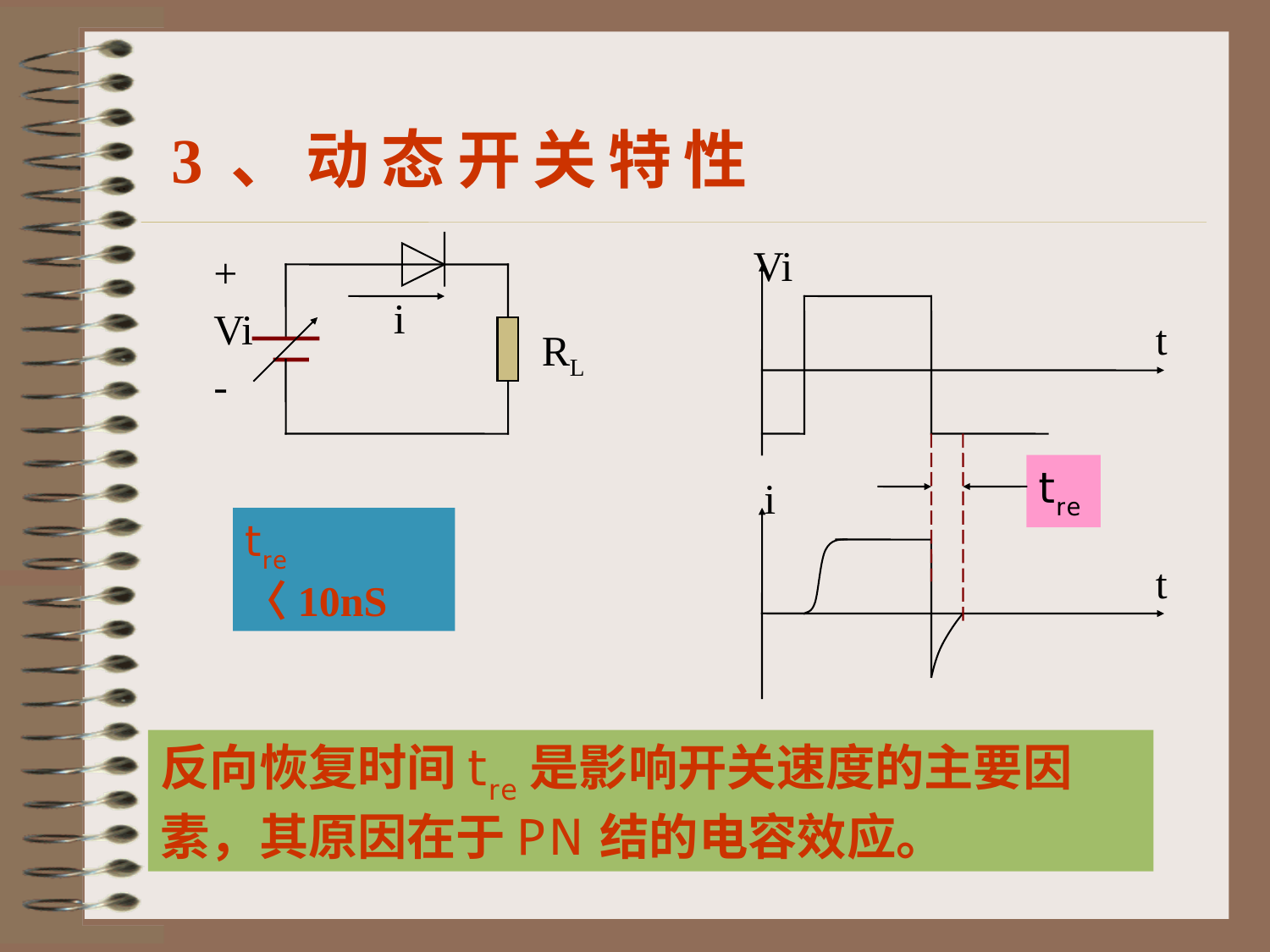

# 3、动态开关特性

+
Vi
-

i

RL

Vi

t

tre

i

t

tre 〈10nS
反向恢复时间tre是影响开关速度的主要因素，其原因在于PN结的电容效应。